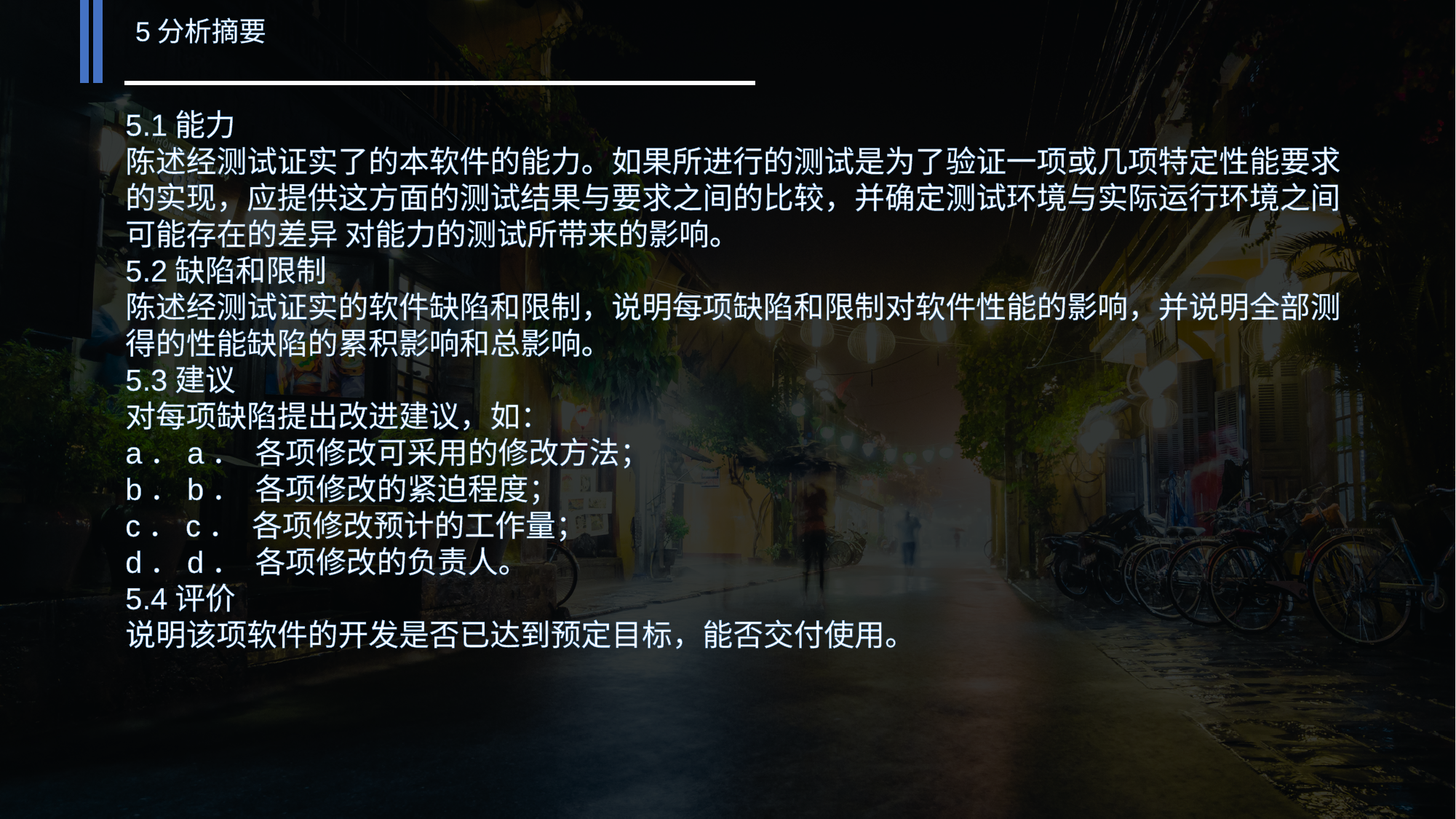

5分析摘要
5.1能力
陈述经测试证实了的本软件的能力。如果所进行的测试是为了验证一项或几项特定性能要求的实现，应提供这方面的测试结果与要求之间的比较，并确定测试环境与实际运行环境之间可能存在的差异 对能力的测试所带来的影响。
5.2缺陷和限制
陈述经测试证实的软件缺陷和限制，说明每项缺陷和限制对软件性能的影响，并说明全部测得的性能缺陷的累积影响和总影响。
5.3建议
对每项缺陷提出改进建议，如：
a．a．  各项修改可采用的修改方法；
b．b．  各项修改的紧迫程度；
c．c．  各项修改预计的工作量；
d．d．  各项修改的负责人。
5.4评价
说明该项软件的开发是否已达到预定目标，能否交付使用。